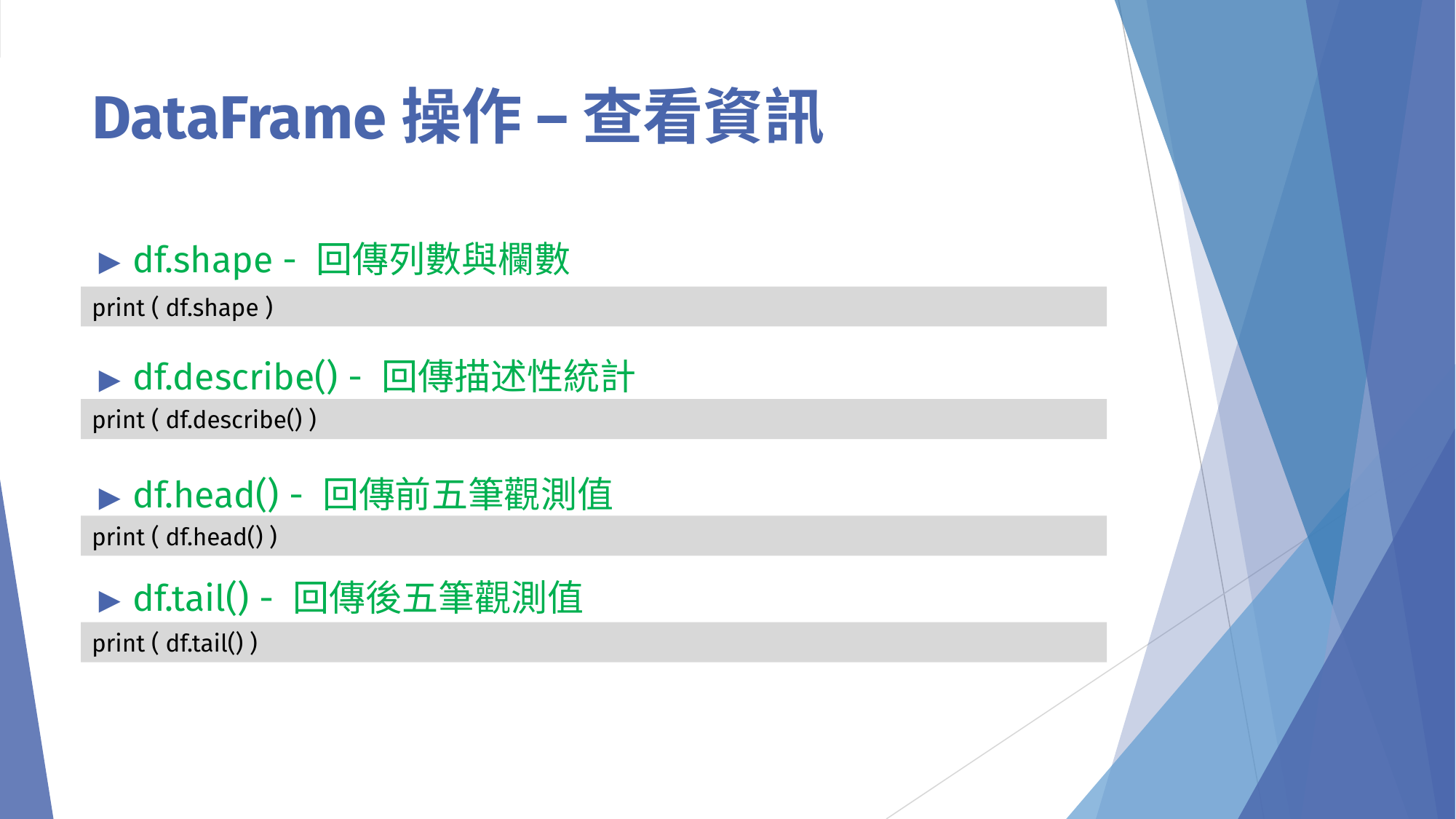

# DataFrame操作 – 查看資訊
df.shape - 回傳列數與欄數

df.describe() - 回傳描述性統計

df.head() - 回傳前五筆觀測值

df.tail() - 回傳後五筆觀測值
print ( df.shape )
print ( df.describe() )
print ( df.head() )
print ( df.tail() )